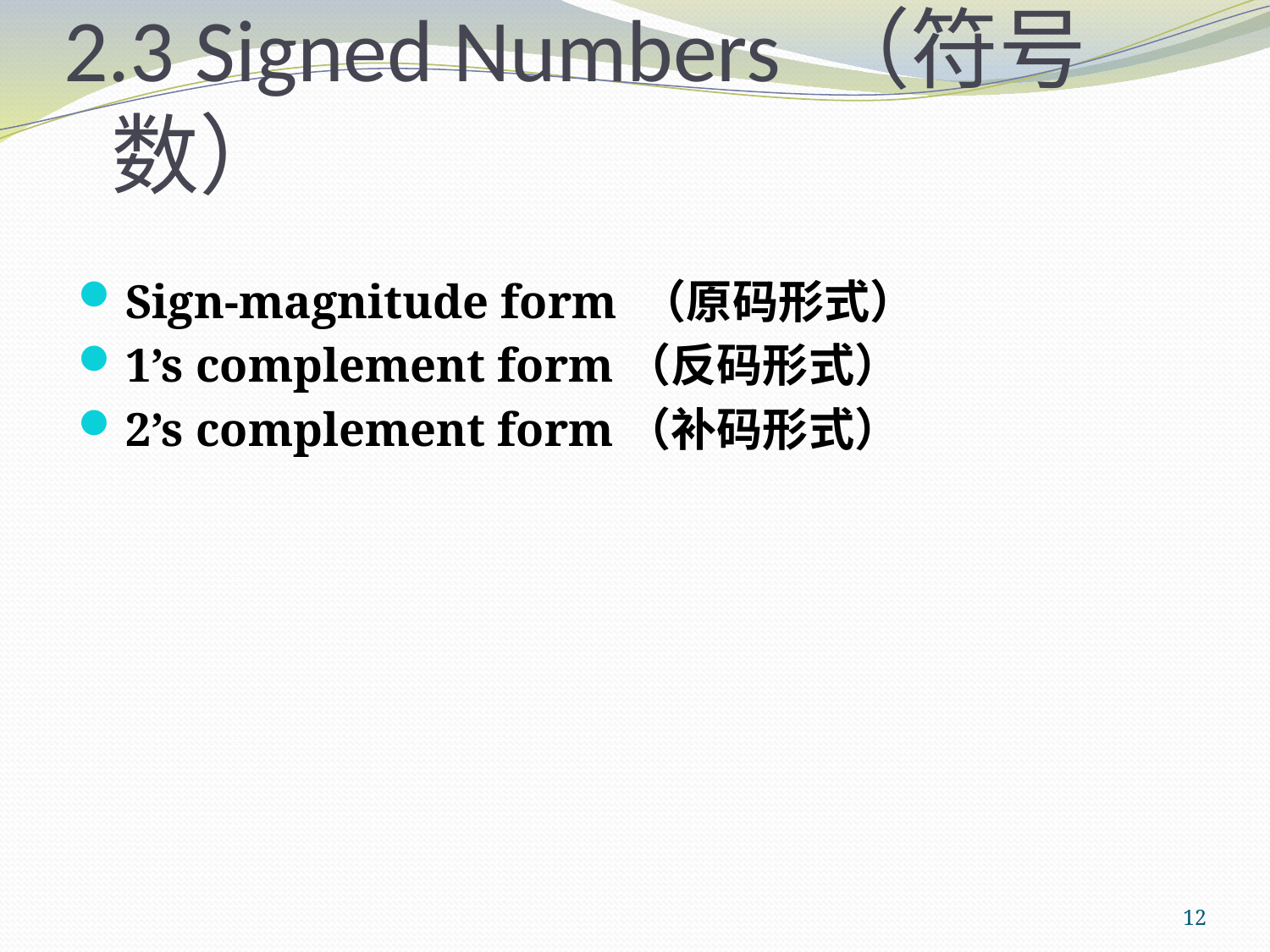

# 2.3 Signed Numbers （符号数）
Sign-magnitude form （原码形式）
1’s complement form（反码形式）
2’s complement form（补码形式）
12